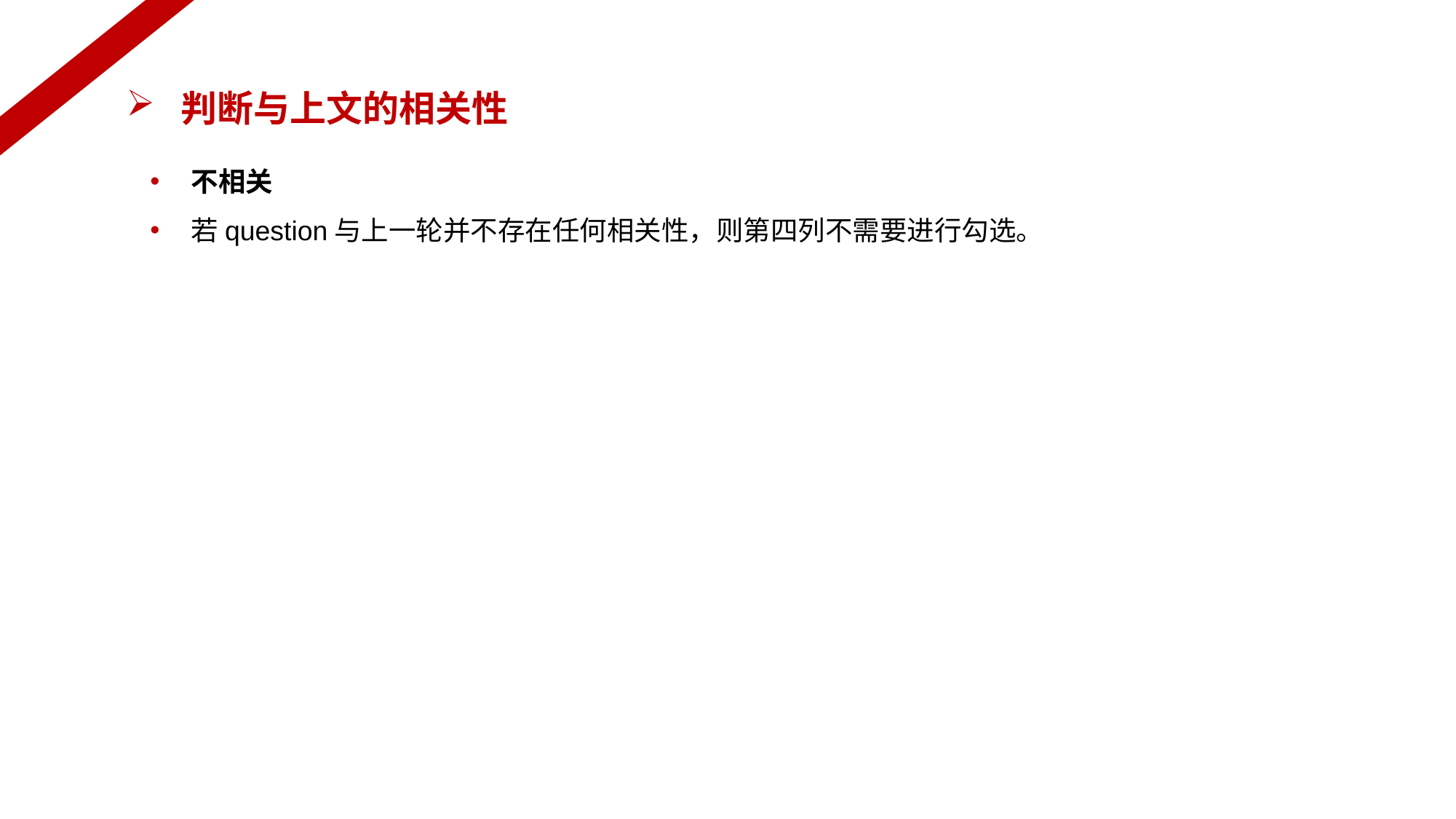

判断与上文的相关性
不相关
若question与上一轮并不存在任何相关性，则第四列不需要进行勾选。